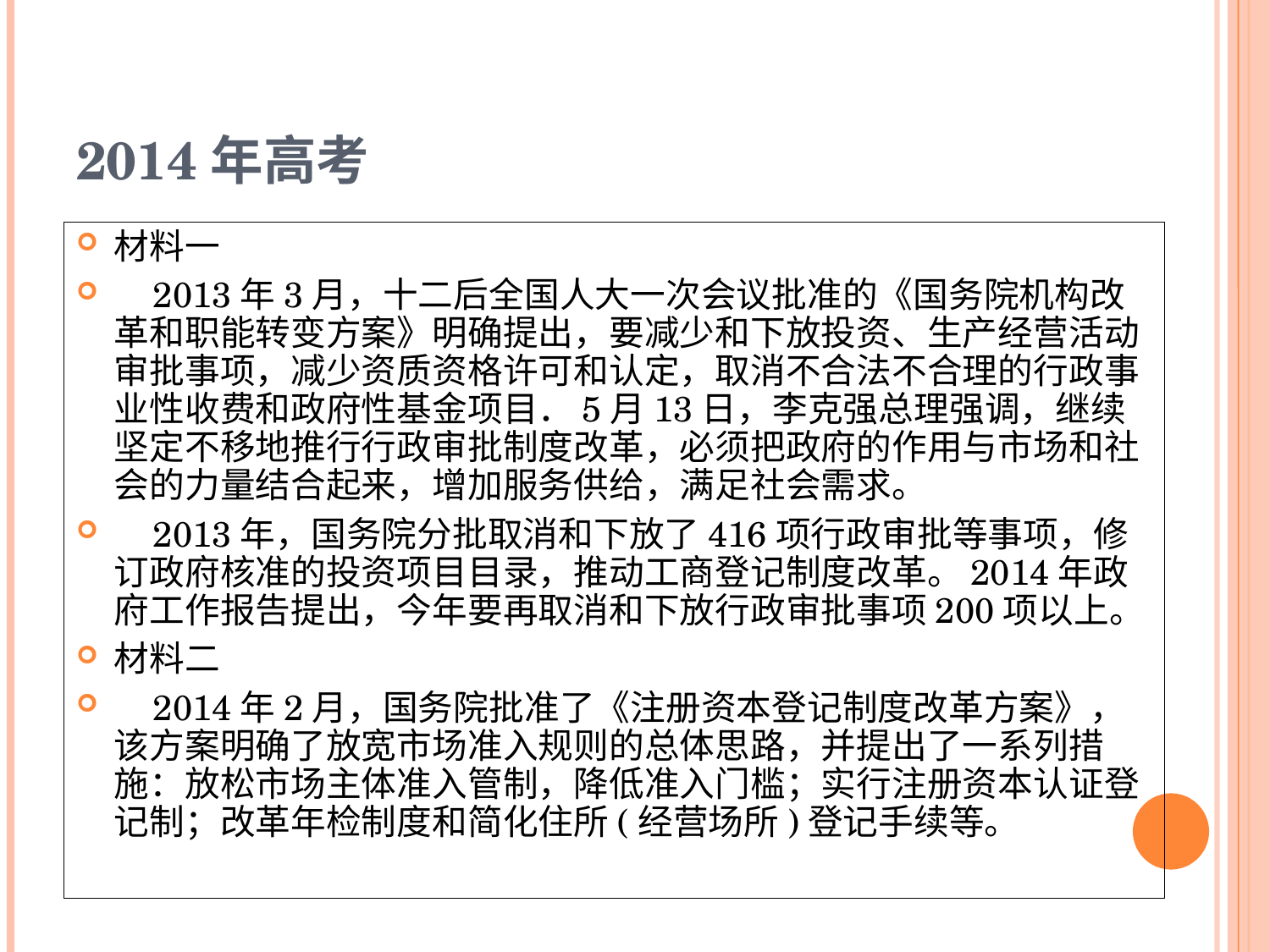

2014年高考
材料一
    2013年3月，十二后全国人大一次会议批准的《国务院机构改革和职能转变方案》明确提出，要减少和下放投资、生产经营活动审批事项，减少资质资格许可和认定，取消不合法不合理的行政事业性收费和政府性基金项目．5月13日，李克强总理强调，继续坚定不移地推行行政审批制度改革，必须把政府的作用与市场和社会的力量结合起来，增加服务供给，满足社会需求。
    2013年，国务院分批取消和下放了416项行政审批等事项，修订政府核准的投资项目目录，推动工商登记制度改革。2014年政府工作报告提出，今年要再取消和下放行政审批事项200项以上。
材料二
    2014年2月，国务院批准了《注册资本登记制度改革方案》，该方案明确了放宽市场准入规则的总体思路，并提出了一系列措施：放松市场主体准入管制，降低准入门槛；实行注册资本认证登记制；改革年检制度和简化住所(经营场所)登记手续等。